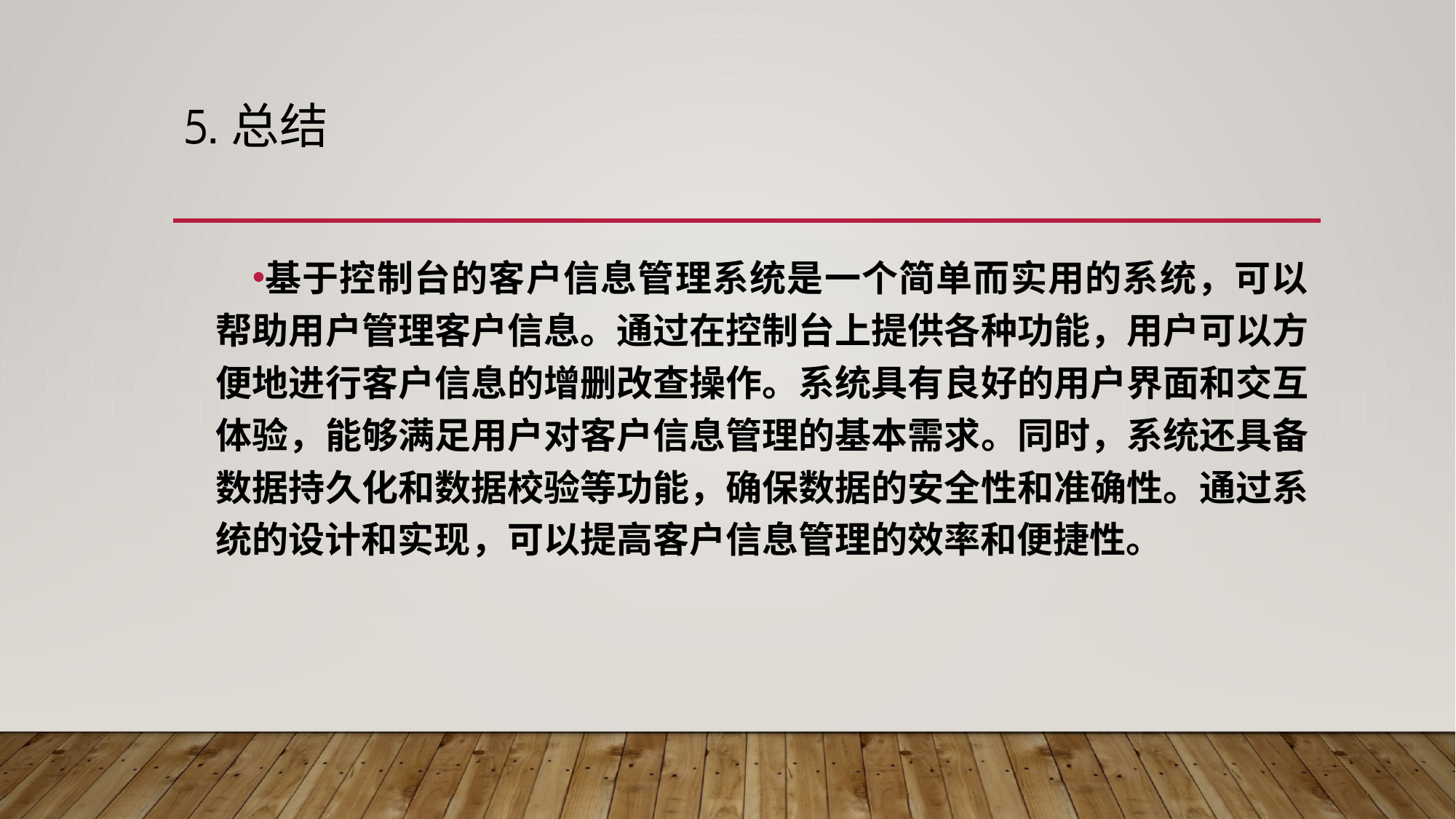

# 5.总结
基于控制台的客户信息管理系统是一个简单而实用的系统，可以帮助用户管理客户信息。通过在控制台上提供各种功能，用户可以方便地进行客户信息的增删改查操作。系统具有良好的用户界面和交互体验，能够满足用户对客户信息管理的基本需求。同时，系统还具备数据持久化和数据校验等功能，确保数据的安全性和准确性。通过系统的设计和实现，可以提高客户信息管理的效率和便捷性。